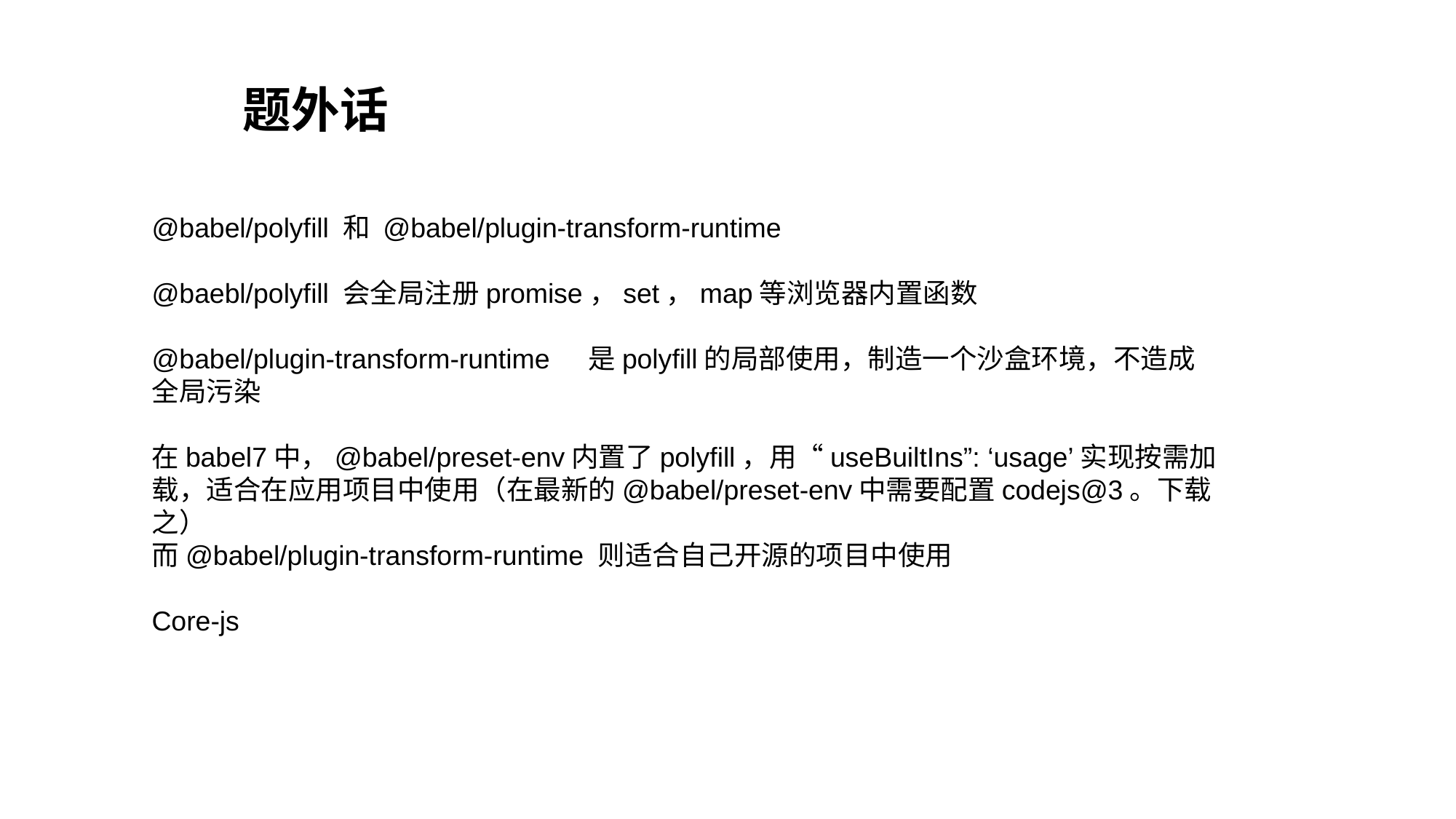

# 题外话
@babel/polyfill 和 @babel/plugin-transform-runtime

@baebl/polyfill 会全局注册promise，set，map等浏览器内置函数

@babel/plugin-transform-runtime	是polyfill的局部使用，制造一个沙盒环境，不造成全局污染

在babel7中，@babel/preset-env内置了polyfill，用“useBuiltIns”: ‘usage’实现按需加载，适合在应用项目中使用（在最新的@babel/preset-env中需要配置codejs@3。下载之）
而@babel/plugin-transform-runtime 则适合自己开源的项目中使用

Core-js